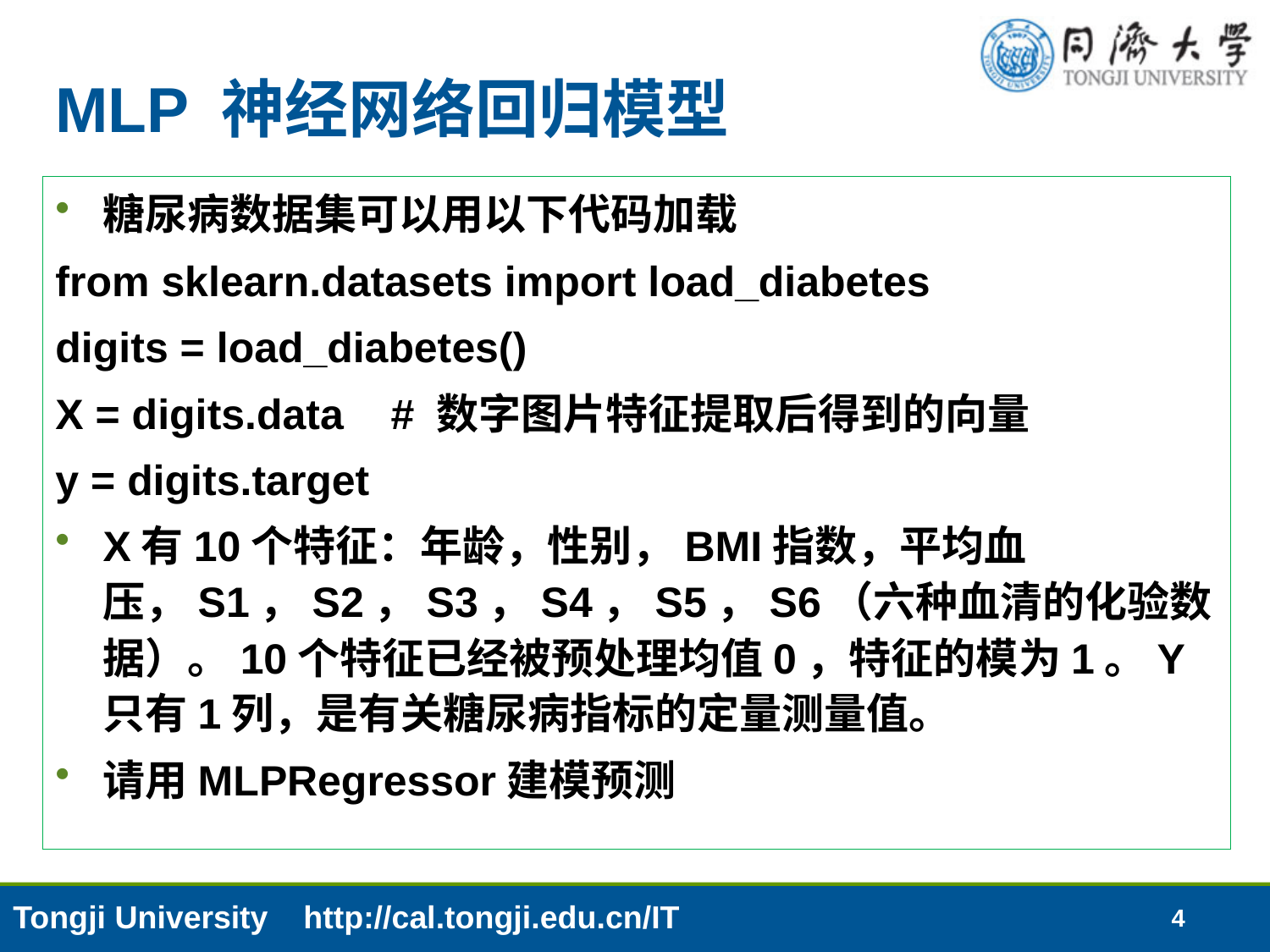

# MLP 神经网络回归模型
糖尿病数据集可以用以下代码加载
from sklearn.datasets import load_diabetes
digits = load_diabetes()
X = digits.data    # 数字图片特征提取后得到的向量
y = digits.target
X有10个特征：年龄，性别，BMI指数，平均血压，S1，S2，S3，S4，S5，S6（六种血清的化验数据）。10个特征已经被预处理均值0，特征的模为1。Y只有1列，是有关糖尿病指标的定量测量值。
请用MLPRegressor建模预测